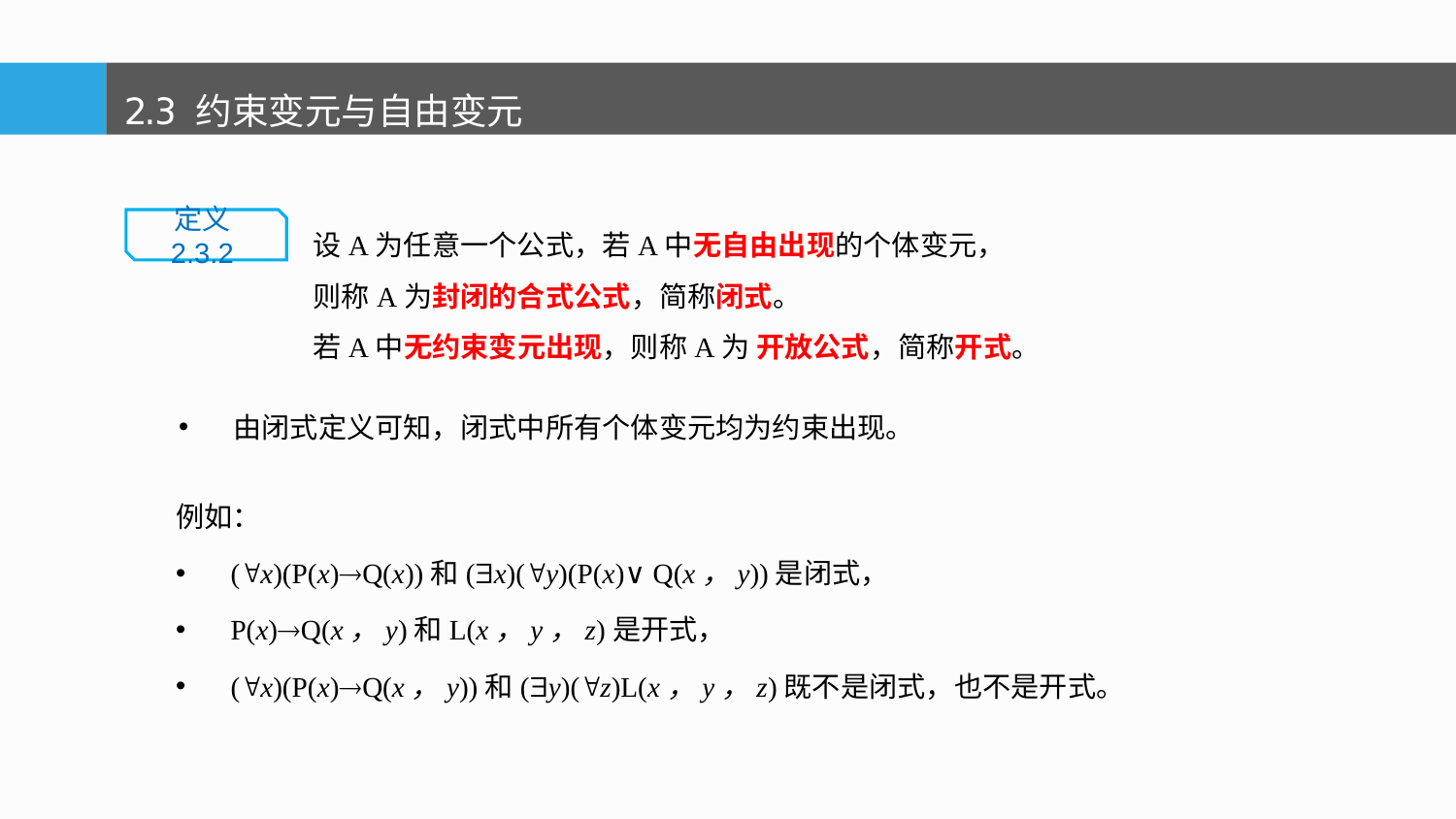

2.3 约束变元与自由变元

设A为任意一个公式，若A中无自由出现的个体变元，
则称A为封闭的合式公式，简称闭式。
若A中无约束变元出现，则称A为 开放公式，简称开式。
定义2.3.2
由闭式定义可知，闭式中所有个体变元均为约束出现。
例如：
(∀x)(P(x)→Q(x))和(∃x)(∀y)(P(x)∨Q(x，y))是闭式，
P(x)→Q(x，y)和L(x，y，z)是开式，
(∀x)(P(x)→Q(x，y))和(∃y)(∀z)L(x，y，z)既不是闭式，也不是开式。